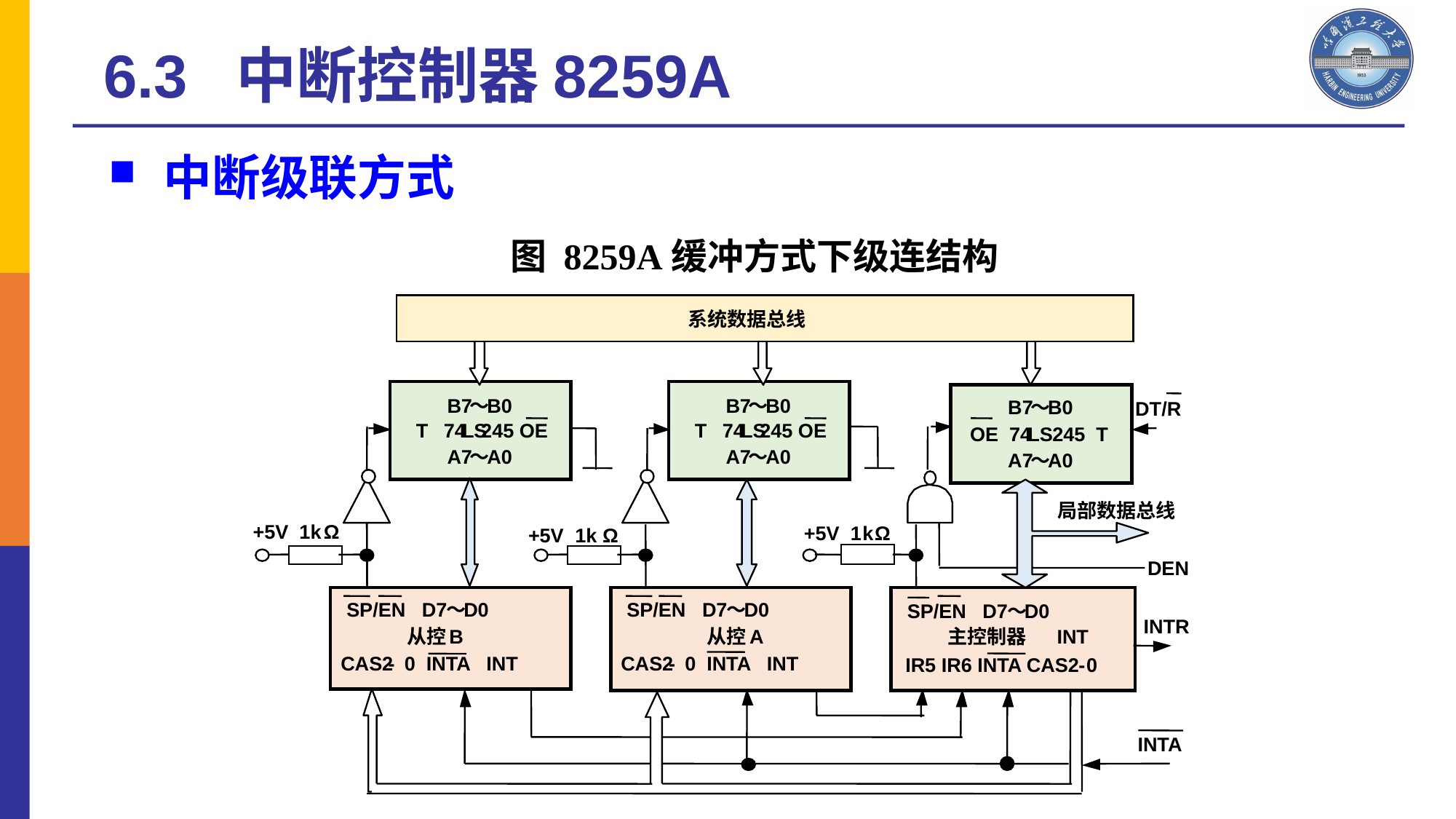

6.3  中断控制器8259A
# 中断级联方式
图 8259A缓冲方式下级连结构

系统数据总线

B7
～
B0

B7
～
B0

B7
～
B0

DT/R

T

74
LS
245 OE

T

74
LS
245 OE

OE  74
LS
245  T

A7
～
A0

A7
～
A0

A7
～
A0

局部数据总线

+5V  1k
Ω

+5V  1
k
Ω

+5V
  1k
Ω

DEN

SP/EN   D7
～
D0

SP/EN   D7
～
D0

SP/EN   D7
～
D0

INTR

从控
B

从控
A

主控制器
    INT

CAS2
-
0  INTA   INT

CAS2
-
0  INTA   INT

IR5 IR6 INTA CAS2
-
0

INTA